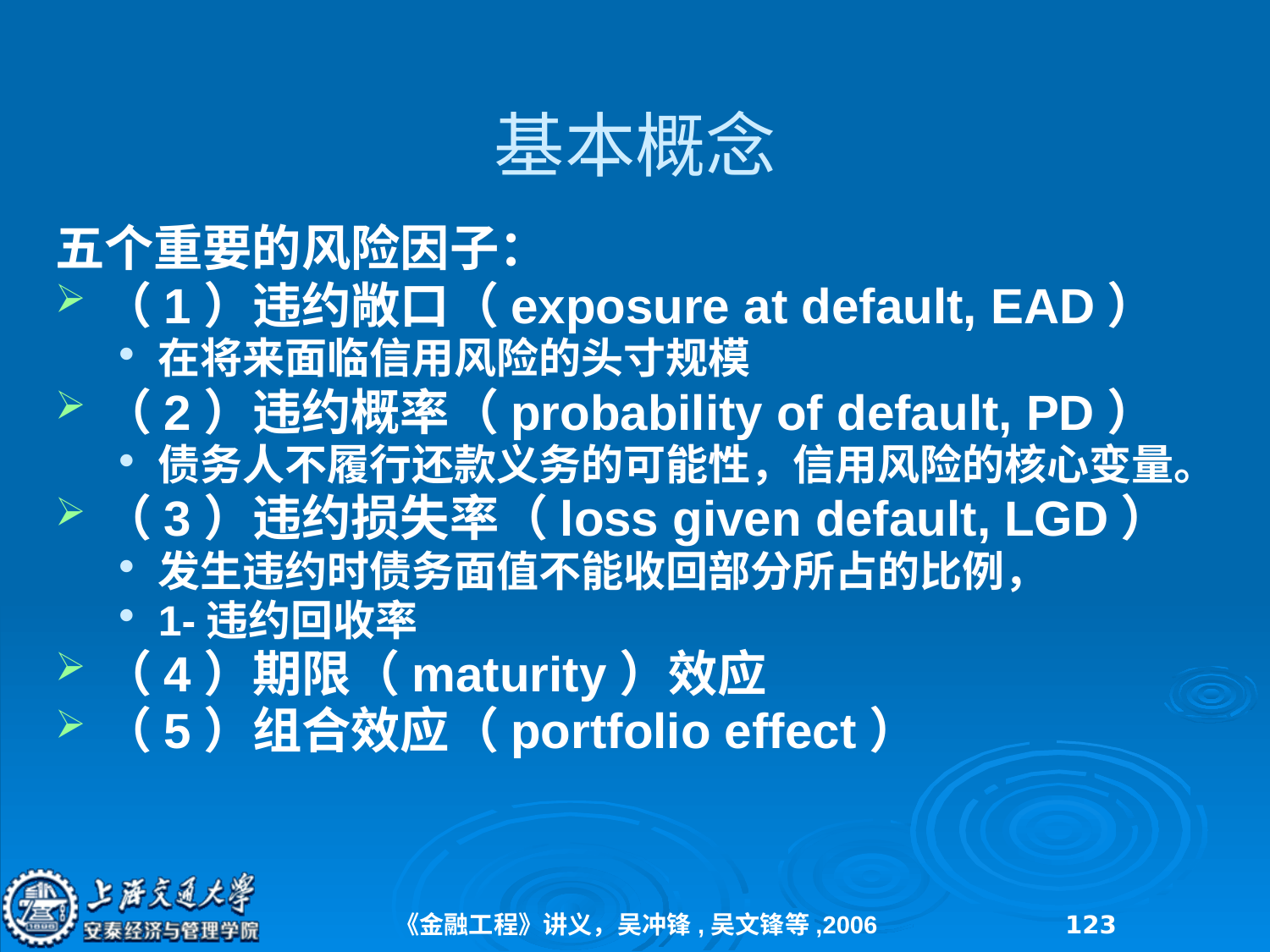

# 基本概念
五个重要的风险因子：
（1）违约敞口（exposure at default, EAD）
在将来面临信用风险的头寸规模
（2）违约概率（probability of default, PD）
债务人不履行还款义务的可能性，信用风险的核心变量。
（3）违约损失率（loss given default, LGD）
发生违约时债务面值不能收回部分所占的比例，
1-违约回收率
（4）期限（maturity）效应
（5）组合效应（portfolio effect）